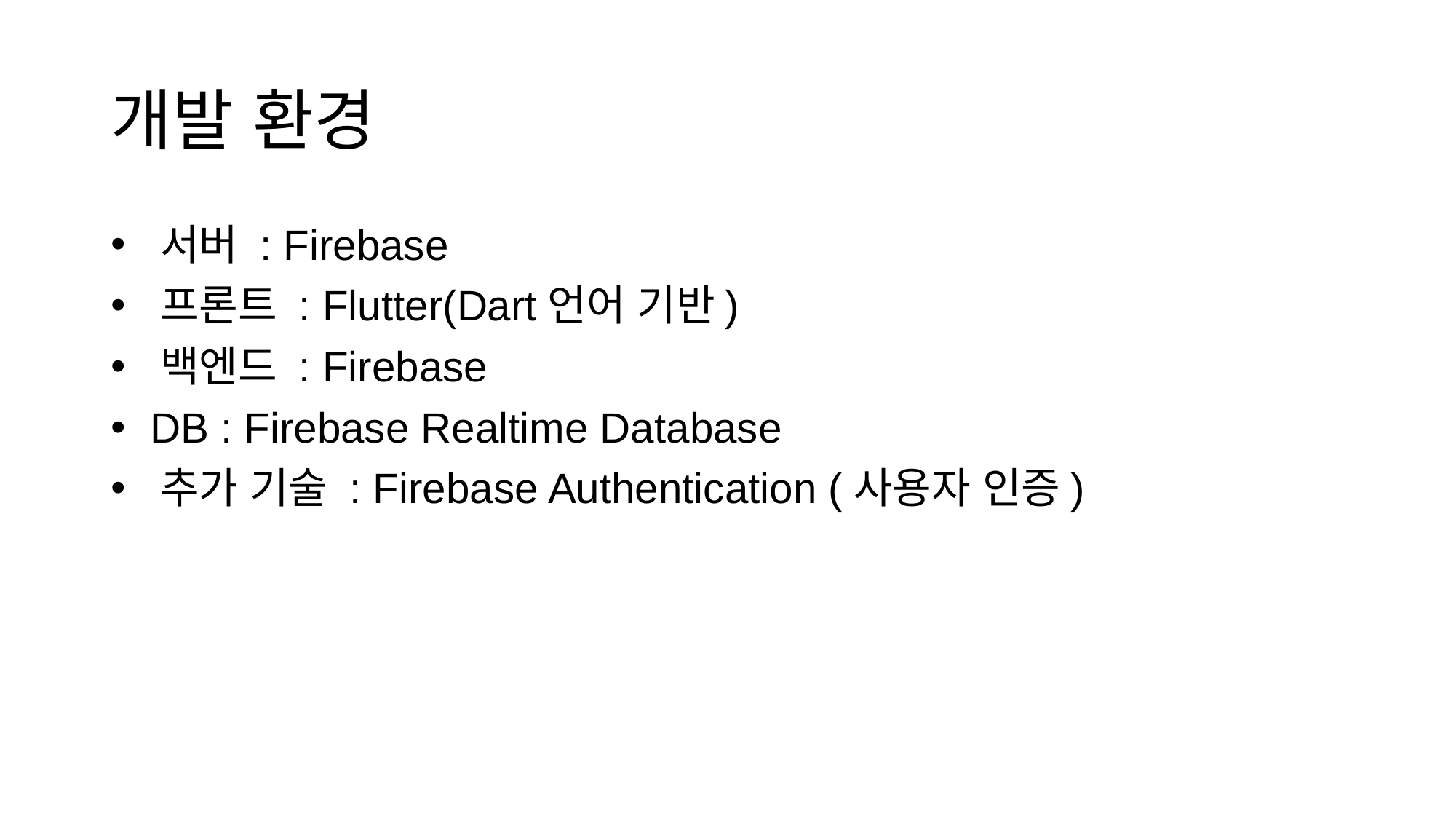

# 개발 환경
 서버 : Firebase
 프론트 : Flutter(Dart언어 기반)
 백엔드 : Firebase
 DB : Firebase Realtime Database
 추가 기술 : Firebase Authentication (사용자 인증)